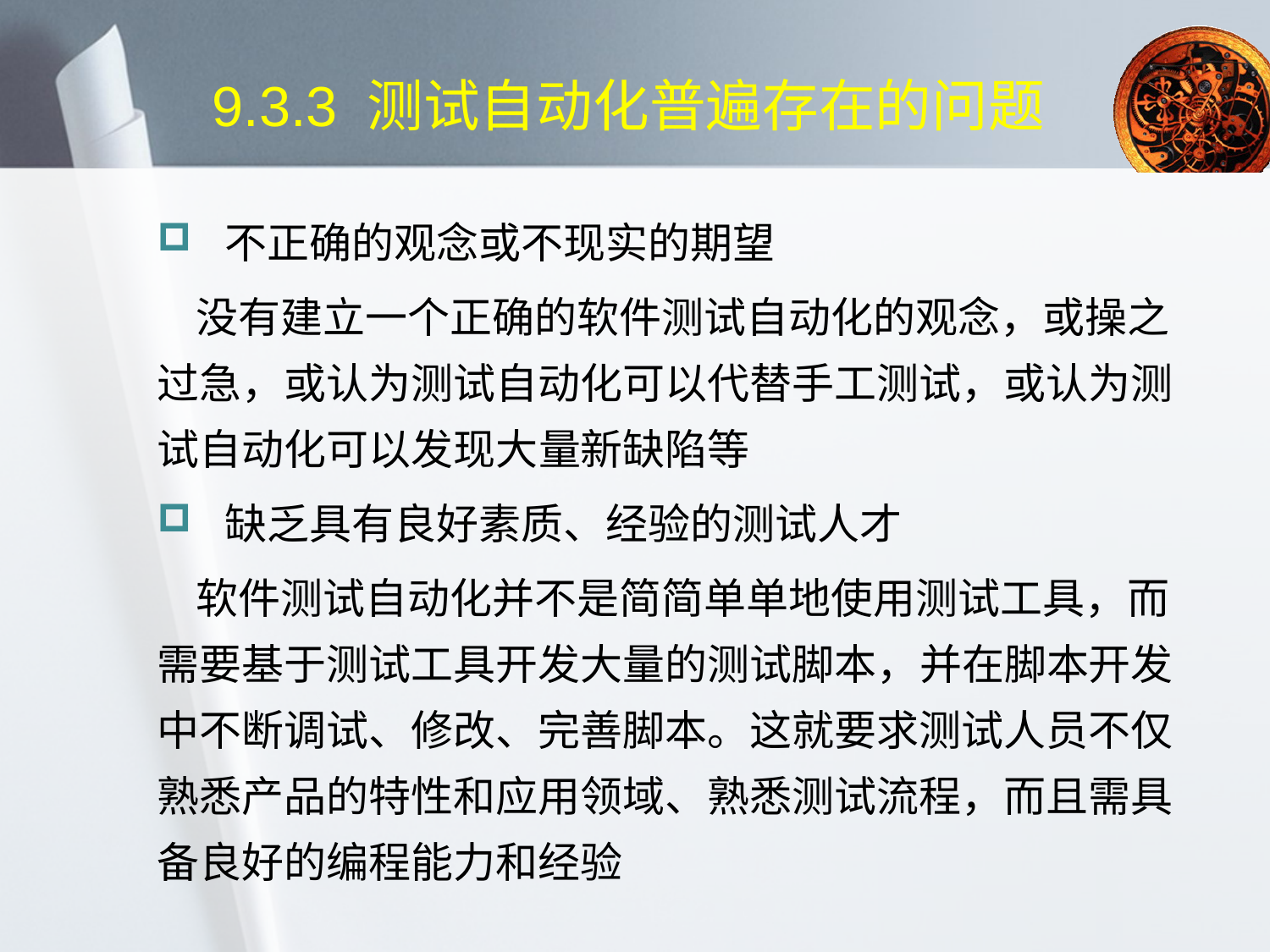

# 9.3.3 测试自动化普遍存在的问题
 不正确的观念或不现实的期望
   没有建立一个正确的软件测试自动化的观念，或操之过急，或认为测试自动化可以代替手工测试，或认为测试自动化可以发现大量新缺陷等
 缺乏具有良好素质、经验的测试人才
   软件测试自动化并不是简简单单地使用测试工具，而需要基于测试工具开发大量的测试脚本，并在脚本开发中不断调试、修改、完善脚本。这就要求测试人员不仅熟悉产品的特性和应用领域、熟悉测试流程，而且需具备良好的编程能力和经验